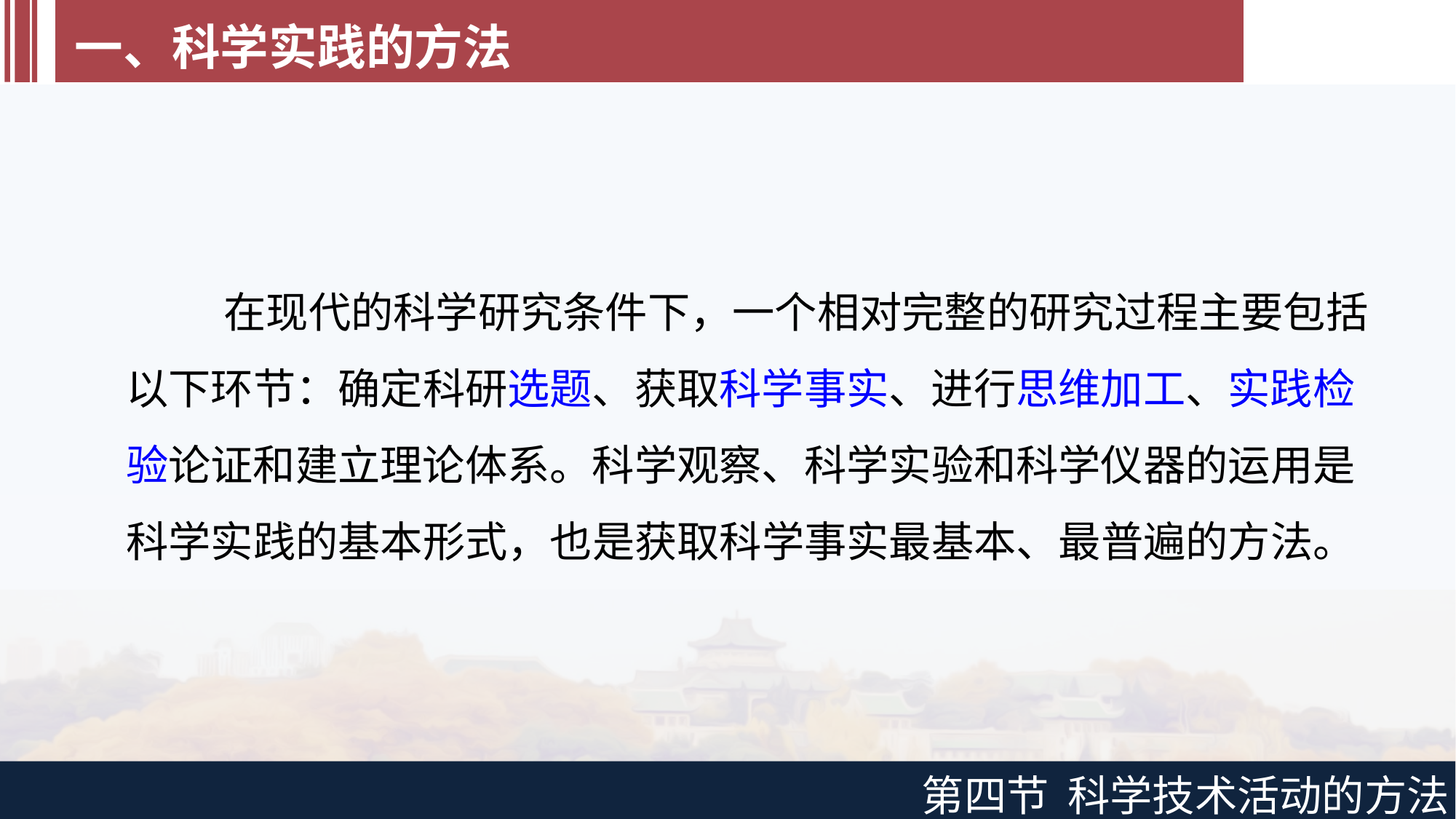

一、科学实践的方法
在现代的科学研究条件下，一个相对完整的研究过程主要包括以下环节：确定科研选题、获取科学事实、进行思维加工、实践检验论证和建立理论体系。科学观察、科学实验和科学仪器的运用是科学实践的基本形式，也是获取科学事实最基本、最普遍的方法。

第四节  科学技术活动的方法